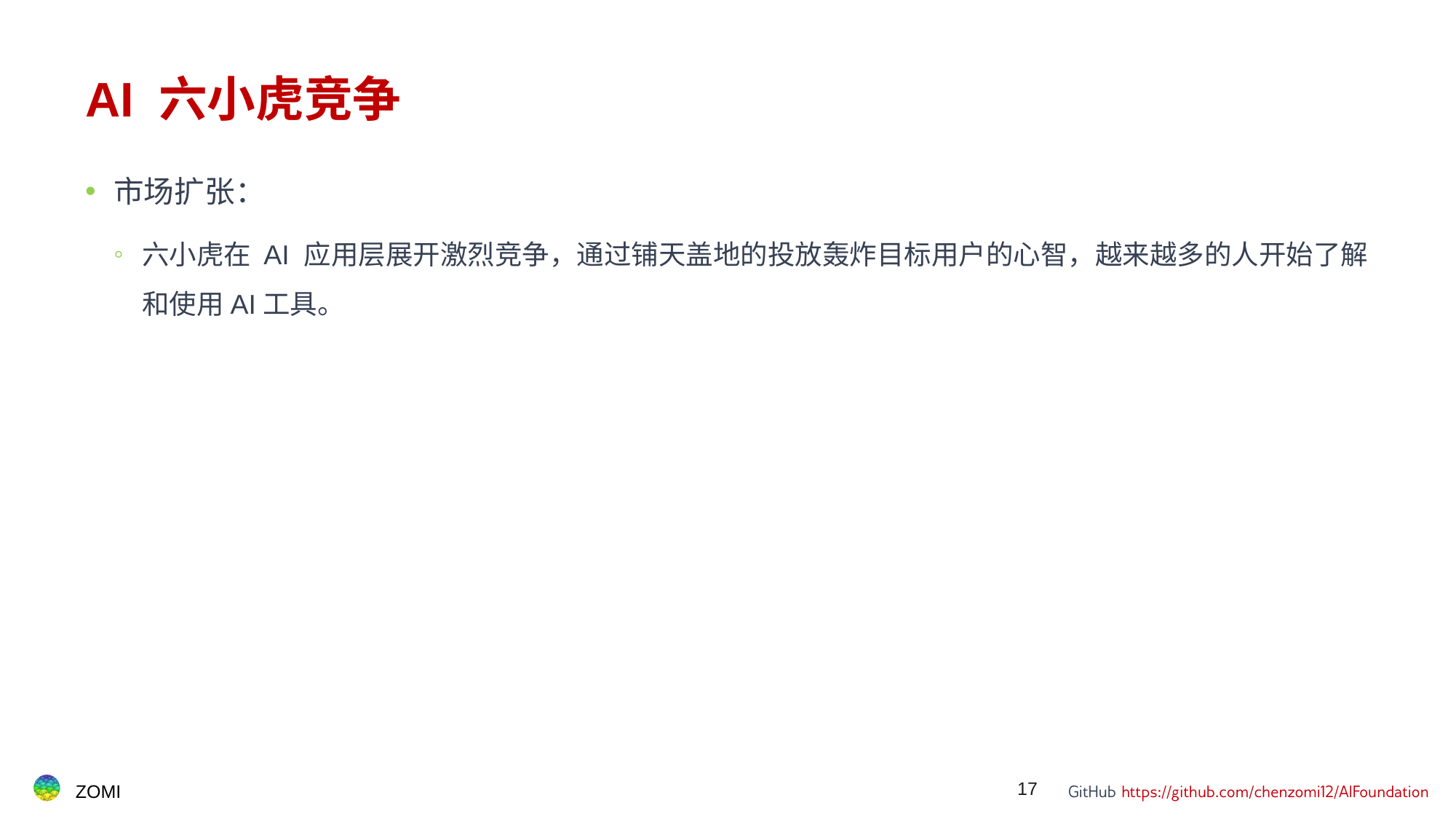

# AI 六小虎竞争
市场扩张：
六小虎在 AI 应用层展开激烈竞争，通过铺天盖地的投放轰炸目标用户的心智，越来越多的人开始了解和使用AI工具。